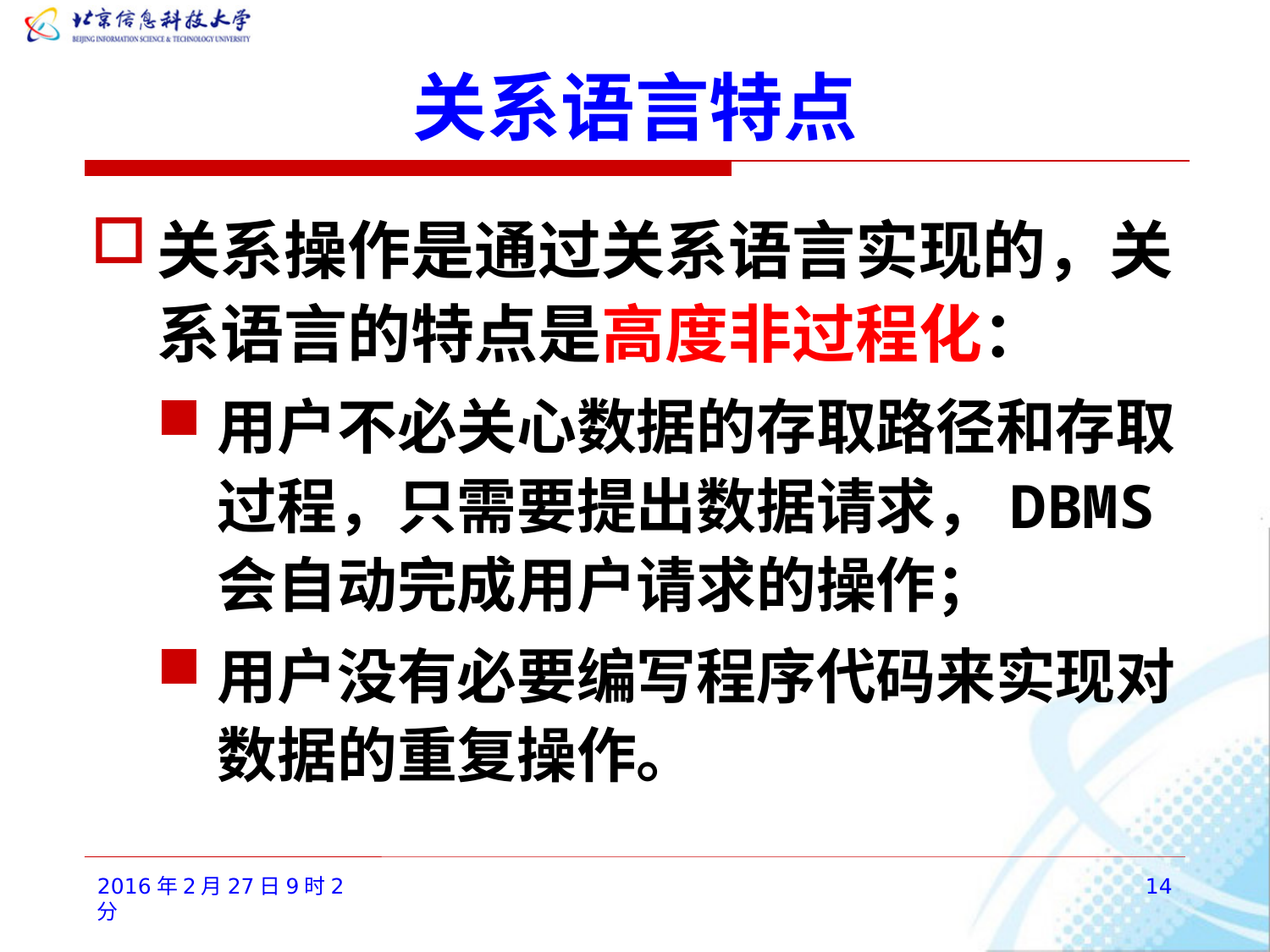

# 关系语言特点
关系操作是通过关系语言实现的，关系语言的特点是高度非过程化：
用户不必关心数据的存取路径和存取过程，只需要提出数据请求，DBMS会自动完成用户请求的操作；
用户没有必要编写程序代码来实现对数据的重复操作。
2016年2月27日9时2分
14